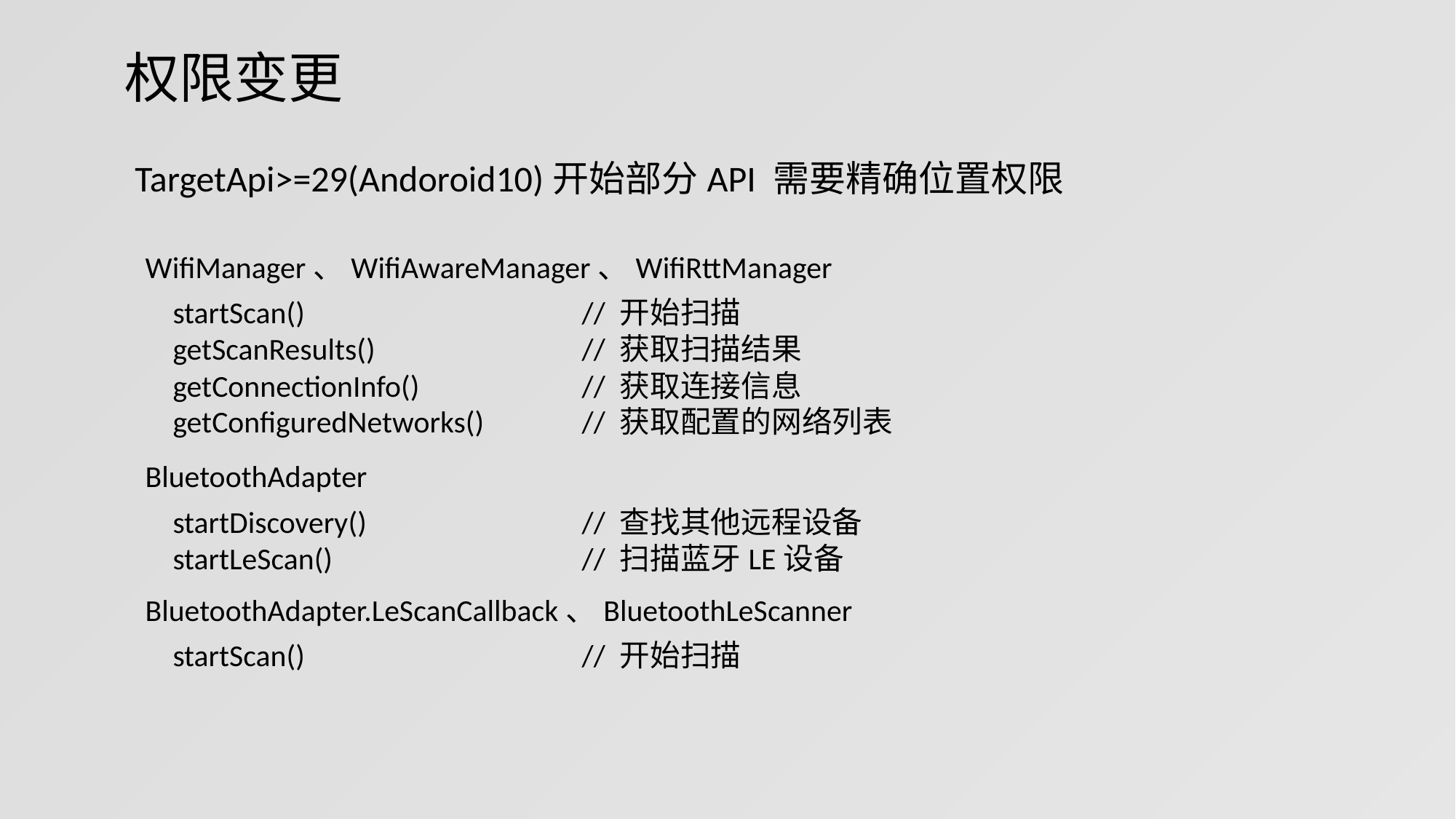

# 权限变更
TargetApi>=29(Andoroid10)开始部分API 需要精确位置权限
WifiManager、WifiAwareManager、WifiRttManager
    startScan()			// 开始扫描
    getScanResults()		// 获取扫描结果
    getConnectionInfo()		// 获取连接信息
    getConfiguredNetworks()	// 获取配置的网络列表
BluetoothAdapter
    startDiscovery()		// 查找其他远程设备
    startLeScan()			// 扫描蓝牙LE设备
BluetoothAdapter.LeScanCallback、BluetoothLeScanner
    startScan()			// 开始扫描